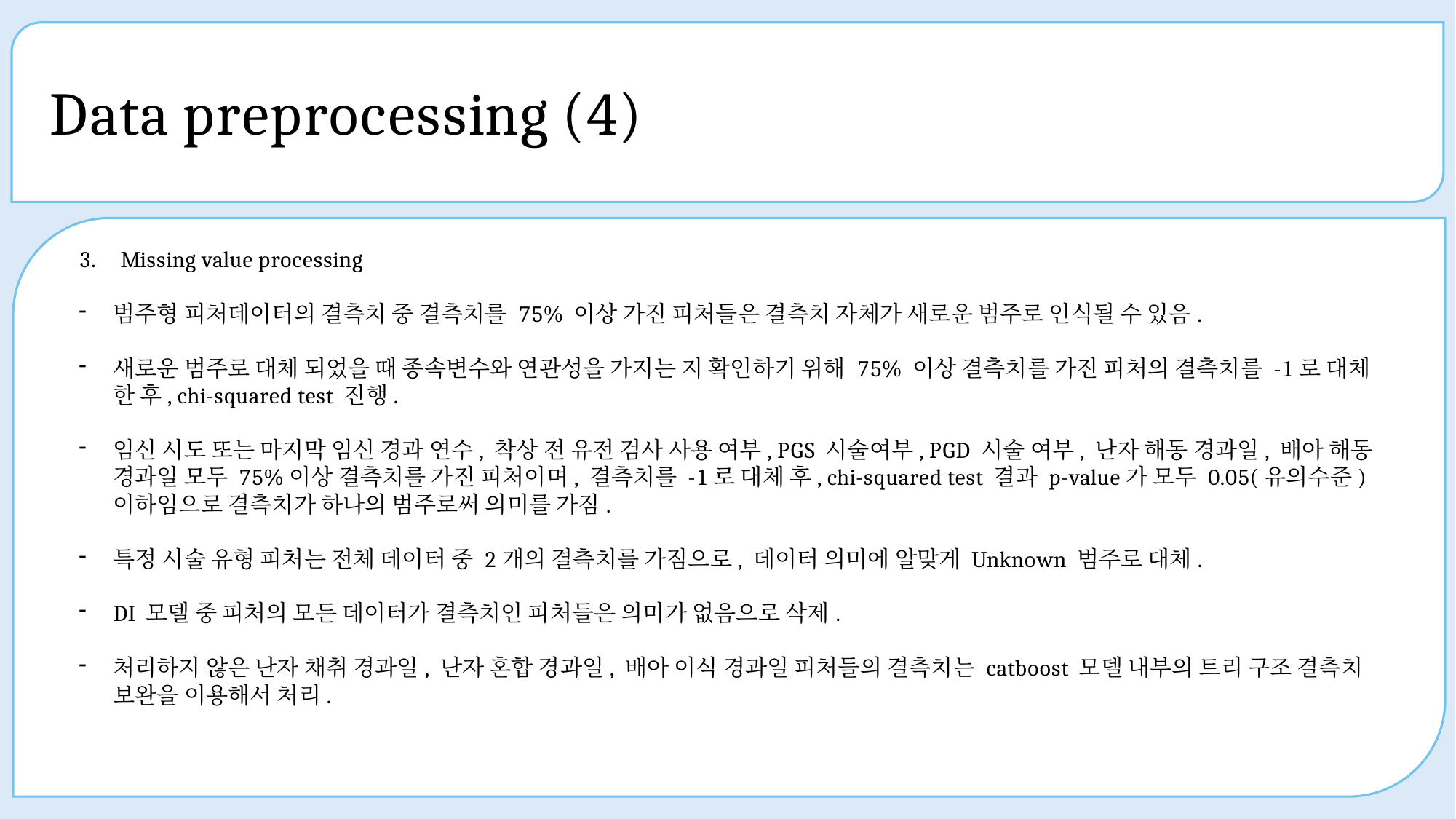

ㅋ
# Data preprocessing (4)

3.     Missing value processing

범주형 피처데이터의 결측치 중 결측치를 75% 이상 가진 피처들은 결측치 자체가 새로운 범주로 인식될 수 있음.

새로운 범주로 대체 되었을 때 종속변수와 연관성을 가지는 지 확인하기 위해 75% 이상 결측치를 가진 피처의 결측치를 -1로 대체 한 후, chi-squared test 진행.

임신 시도 또는 마지막 임신 경과 연수, 착상 전 유전 검사 사용 여부, PGS 시술여부, PGD 시술 여부, 난자 해동 경과일, 배아 해동 경과일 모두 75%이상 결측치를 가진 피처이며, 결측치를 -1로 대체 후, chi-squared test 결과 p-value가 모두 0.05(유의수준) 이하임으로 결측치가 하나의 범주로써 의미를 가짐.

특정 시술 유형 피처는 전체 데이터 중 2개의 결측치를 가짐으로, 데이터 의미에 알맞게 Unknown 범주로 대체.

DI 모델 중 피처의 모든 데이터가 결측치인 피처들은 의미가 없음으로 삭제.

처리하지 않은 난자 채취 경과일, 난자 혼합 경과일, 배아 이식 경과일 피처들의 결측치는 catboost 모델 내부의 트리 구조 결측치 보완을 이용해서 처리.